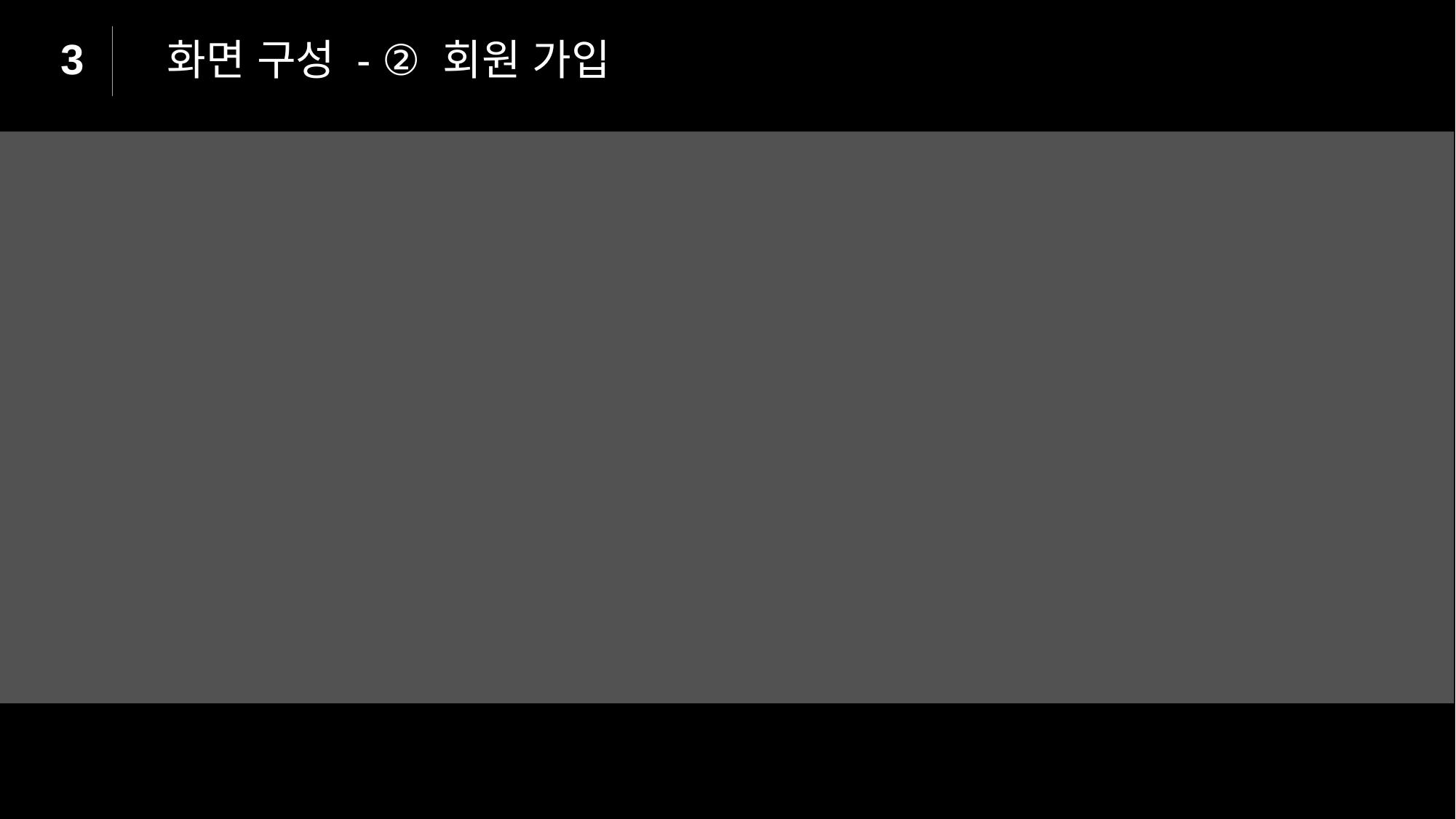

3
화면 구성 - ② 회원 가입